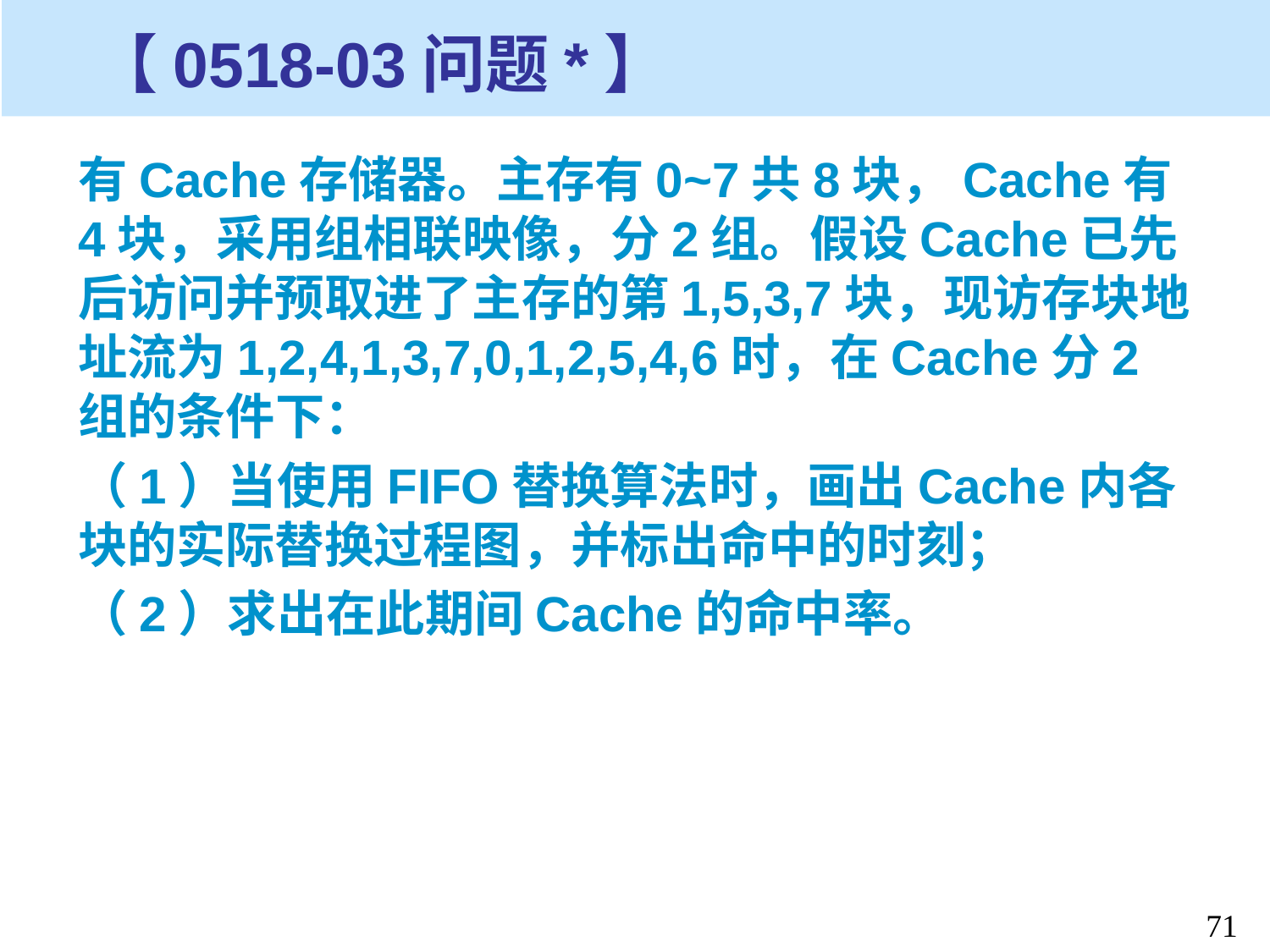

# 【0518-03问题*】
有Cache存储器。主存有0~7共8块，Cache有4块，采用组相联映像，分2组。假设Cache已先后访问并预取进了主存的第1,5,3,7块，现访存块地址流为1,2,4,1,3,7,0,1,2,5,4,6时，在Cache分2组的条件下：
（1）当使用FIFO替换算法时，画出Cache内各块的实际替换过程图，并标出命中的时刻；
（2）求出在此期间Cache的命中率。